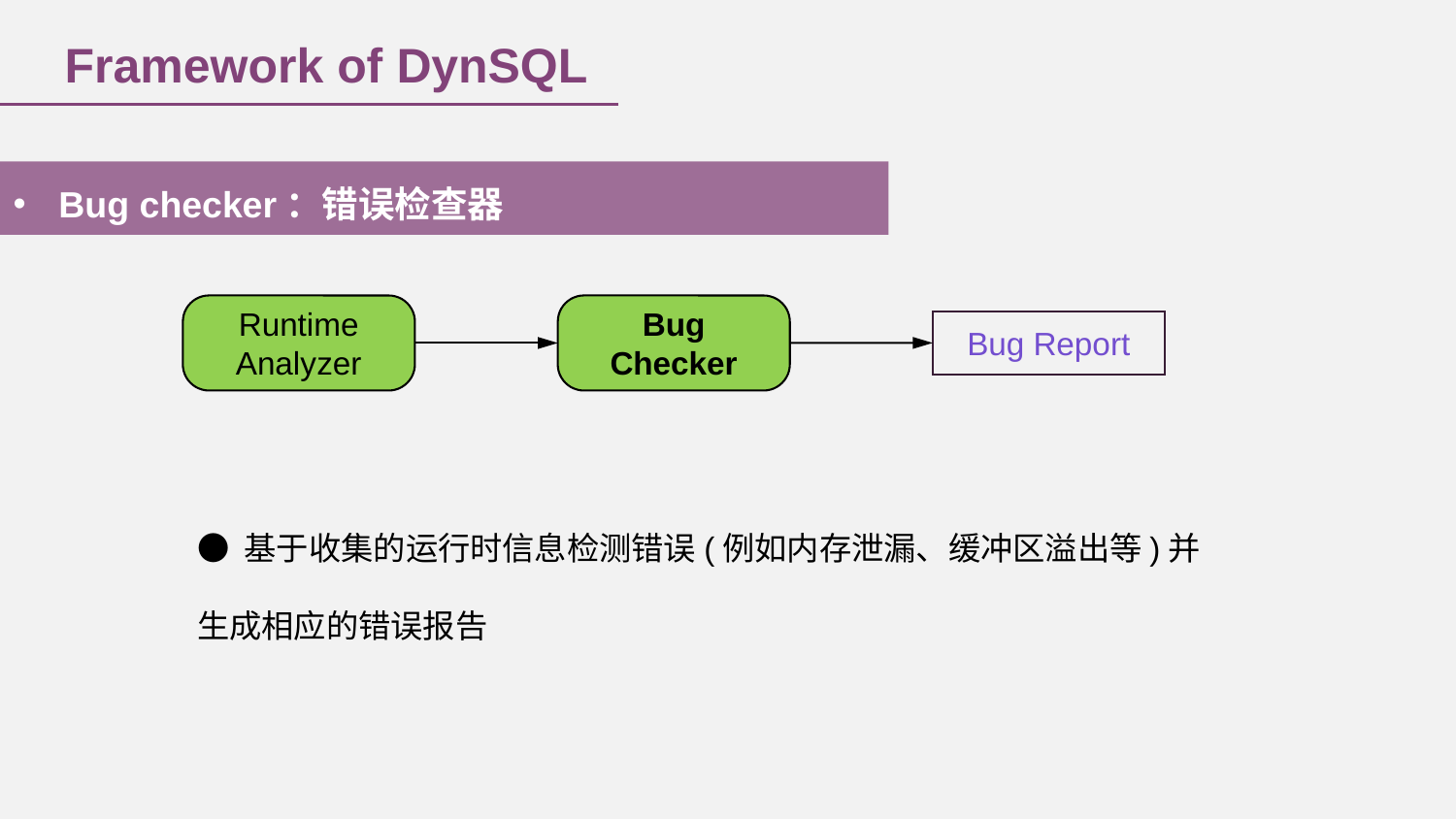

Framework of DynSQL
Bug checker：错误检查器
Bug
Checker
Runtime
Analyzer
Bug Report
● 基于收集的运行时信息检测错误(例如内存泄漏、缓冲区溢出等)并生成相应的错误报告